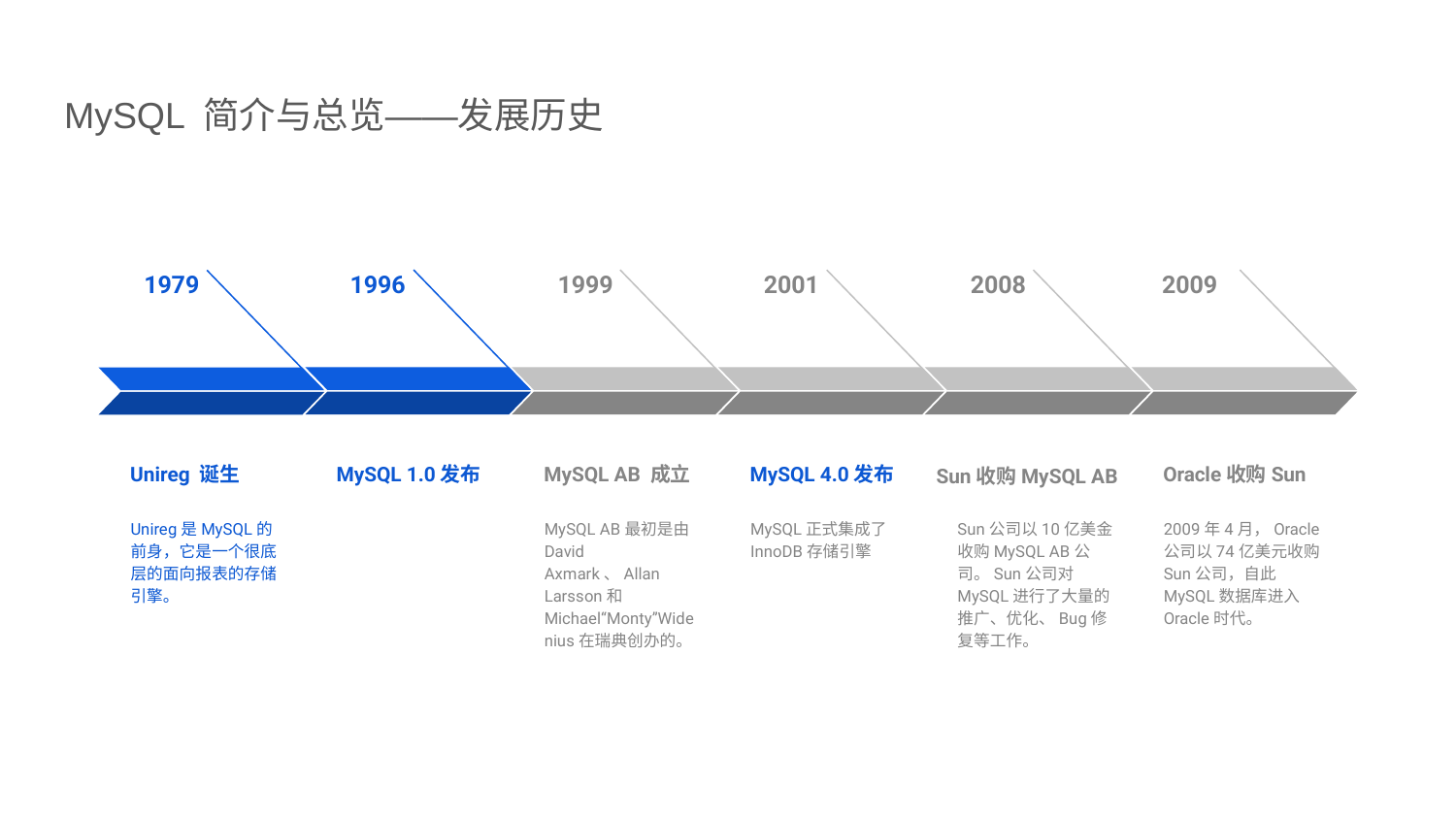

# MySQL 简介与总览——发展历史
1979
Unireg 诞生
Unireg是MySQL的前身，它是一个很底层的面向报表的存储引擎。

1996

MySQL 1.0发布

1999

MySQL AB 成立
MySQL AB最初是由David Axmark、Allan Larsson和Michael“Monty”Widenius在瑞典创办的。
2001

MySQL 4.0发布
MySQL正式集成了InnoDB存储引擎
2008

Sun收购MySQL AB
Sun公司以10亿美金收购MySQL AB公司。Sun公司对MySQL进行了大量的推广、优化、Bug修复等工作。

2009

Oracle收购Sun
2009年4月，Oracle公司以74亿美元收购Sun公司，自此MySQL数据库进入Oracle时代。